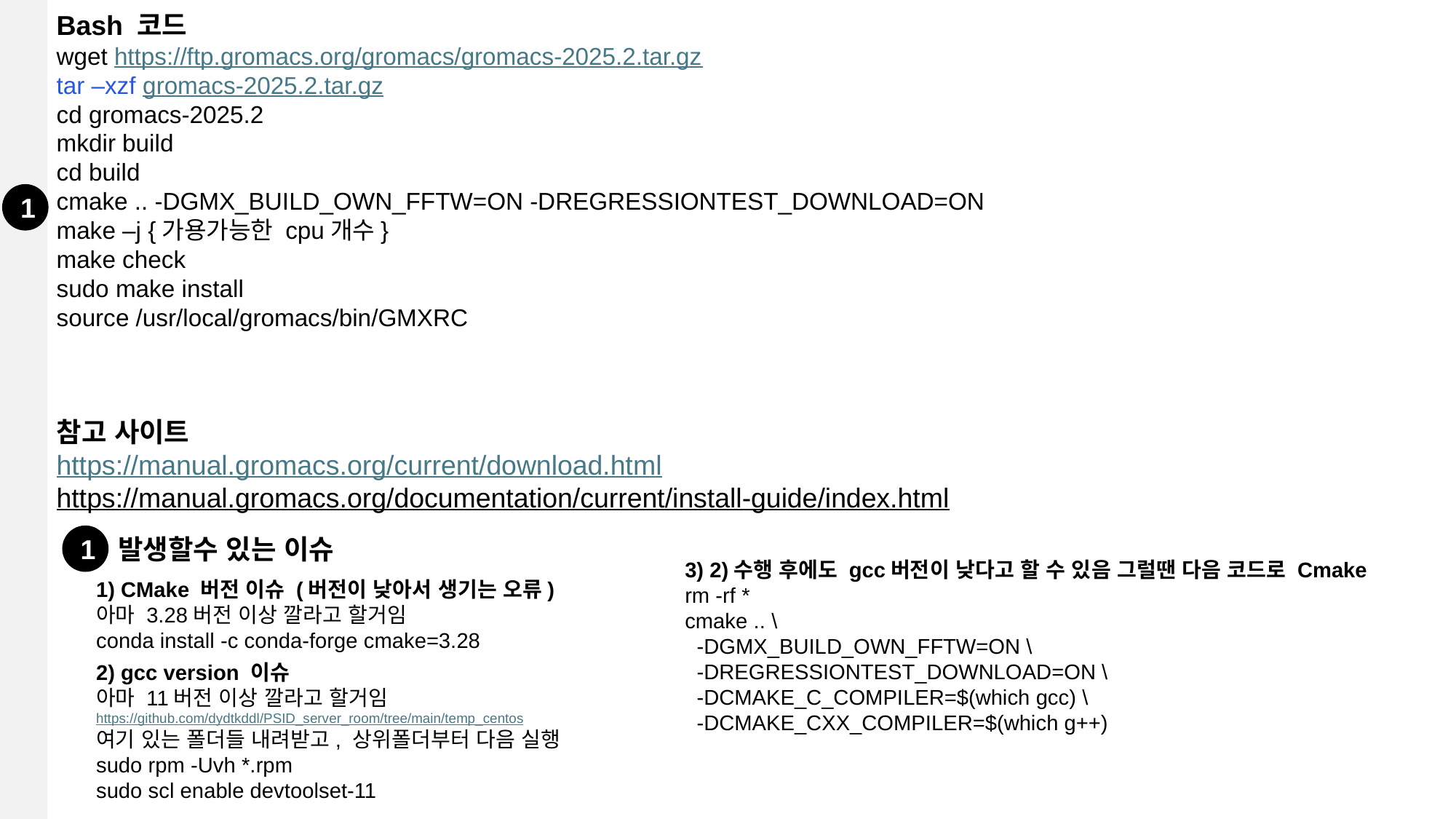

Bash 코드
wget https://ftp.gromacs.org/gromacs/gromacs-2025.2.tar.gz
tar –xzf gromacs-2025.2.tar.gz
cd gromacs-2025.2
mkdir build
cd build
cmake .. -DGMX_BUILD_OWN_FFTW=ON -DREGRESSIONTEST_DOWNLOAD=ON
make –j {가용가능한 cpu개수}
make check
sudo make install
source /usr/local/gromacs/bin/GMXRC
1
참고 사이트
https://manual.gromacs.org/current/download.html
https://manual.gromacs.org/documentation/current/install-guide/index.html
1
발생할수 있는 이슈
3) 2)수행 후에도 gcc버전이 낮다고 할 수 있음 그럴땐 다음 코드로 Cmake
rm -rf *
cmake .. \
  -DGMX_BUILD_OWN_FFTW=ON \
  -DREGRESSIONTEST_DOWNLOAD=ON \
  -DCMAKE_C_COMPILER=$(which gcc) \
  -DCMAKE_CXX_COMPILER=$(which g++)

1) CMake 버전 이슈 (버전이 낮아서 생기는 오류)
아마 3.28버전 이상 깔라고 할거임
conda install -c conda-forge cmake=3.28
2) gcc version 이슈
아마 11버전 이상 깔라고 할거임
https://github.com/dydtkddl/PSID_server_room/tree/main/temp_centos
여기 있는 폴더들 내려받고, 상위폴더부터 다음 실행
sudo rpm -Uvh *.rpm
sudo scl enable devtoolset-11